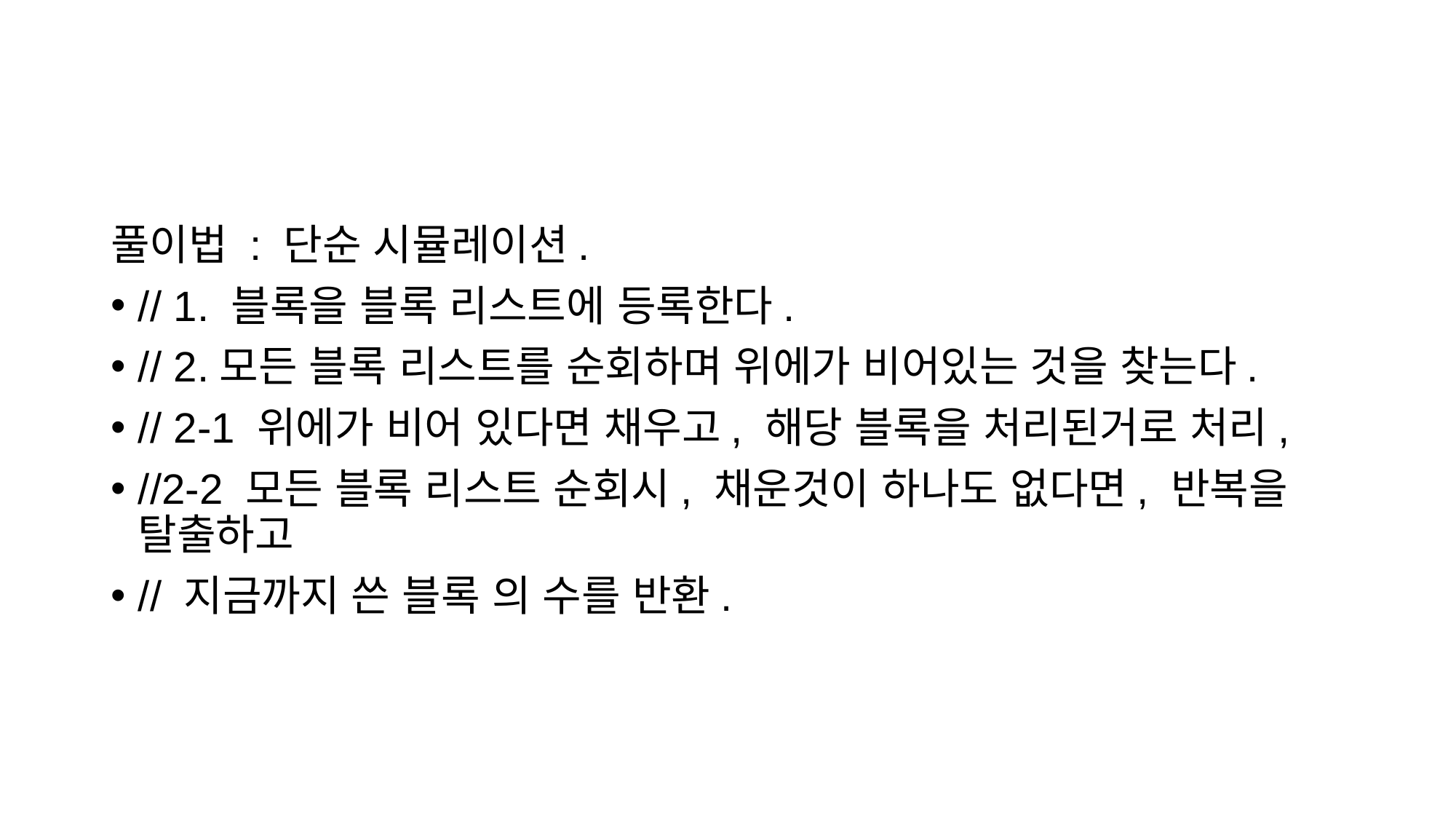

#
풀이법 : 단순 시뮬레이션.
// 1. 블록을 블록 리스트에 등록한다.
// 2.모든 블록 리스트를 순회하며 위에가 비어있는 것을 찾는다.
// 2-1 위에가 비어 있다면 채우고, 해당 블록을 처리된거로 처리,
//2-2 모든 블록 리스트 순회시, 채운것이 하나도 없다면, 반복을 탈출하고
// 지금까지 쓴 블록 의 수를 반환.